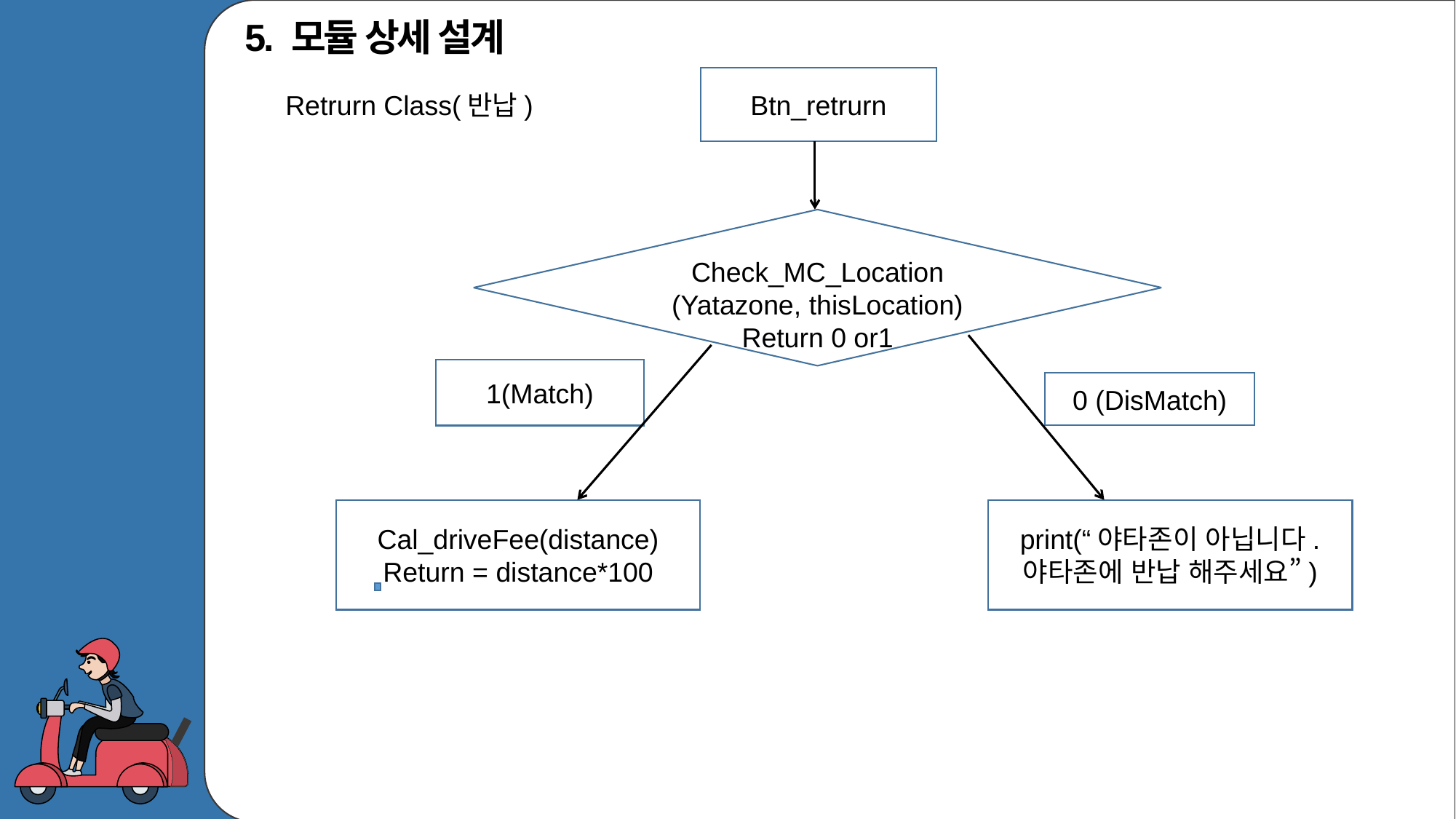

5. 모듈 상세 설계
Btn_retrurn
Retrurn Class(반납)

Check_MC_Location
(Yatazone, thisLocation)
Return 0 or1
1(Match)
0 (DisMatch)
Cal_driveFee(distance)
Return = distance*100
print(“야타존이 아닙니다. 야타존에 반납 해주세요”)